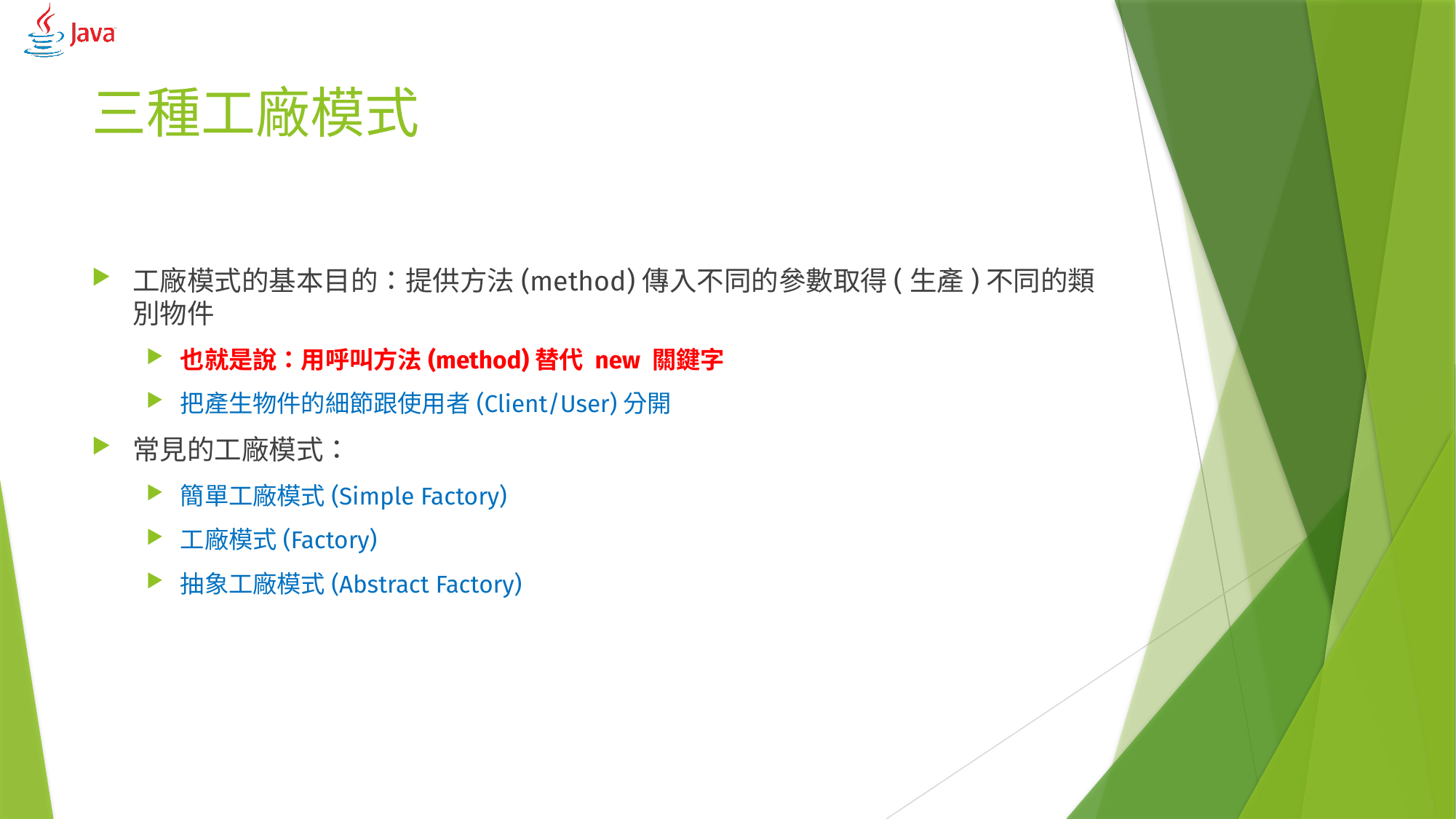

# 三種工廠模式
工廠模式的基本目的：提供方法(method)傳入不同的參數取得(生產)不同的類別物件
也就是說：用呼叫方法(method)替代 new 關鍵字
把產生物件的細節跟使用者(Client/User)分開
常見的工廠模式：
簡單工廠模式(Simple Factory)
工廠模式(Factory)
抽象工廠模式(Abstract Factory)